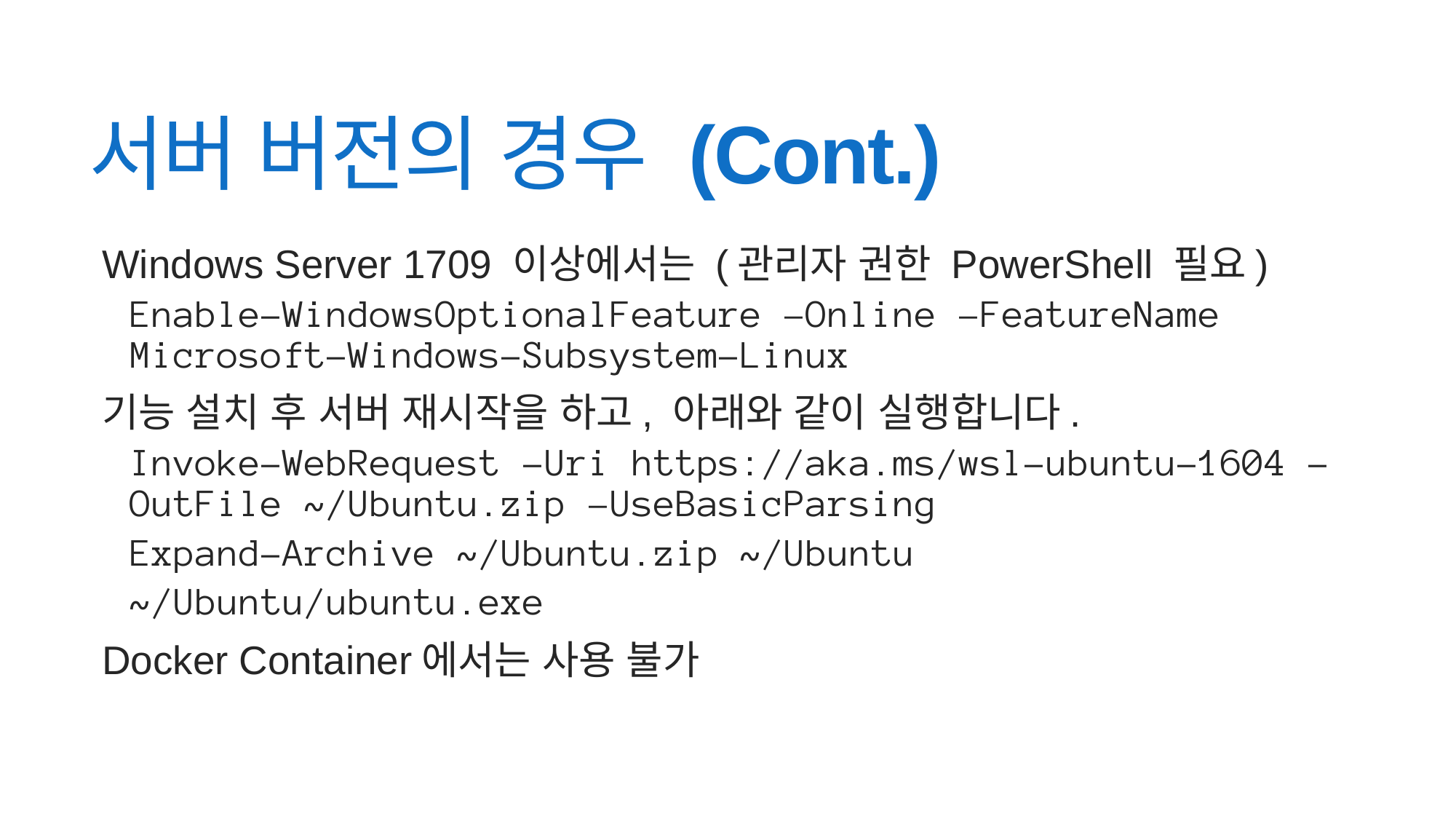

# 서버 버전의 경우 (Cont.)
Windows Server 1709 이상에서는 (관리자 권한 PowerShell 필요)
Enable-WindowsOptionalFeature –Online –FeatureName Microsoft-Windows-Subsystem-Linux
기능 설치 후 서버 재시작을 하고, 아래와 같이 실행합니다.
Invoke-WebRequest -Uri https://aka.ms/wsl-ubuntu-1604 -OutFile ~/Ubuntu.zip –UseBasicParsing
Expand-Archive ~/Ubuntu.zip ~/Ubuntu
~/Ubuntu/ubuntu.exe
Docker Container에서는 사용 불가